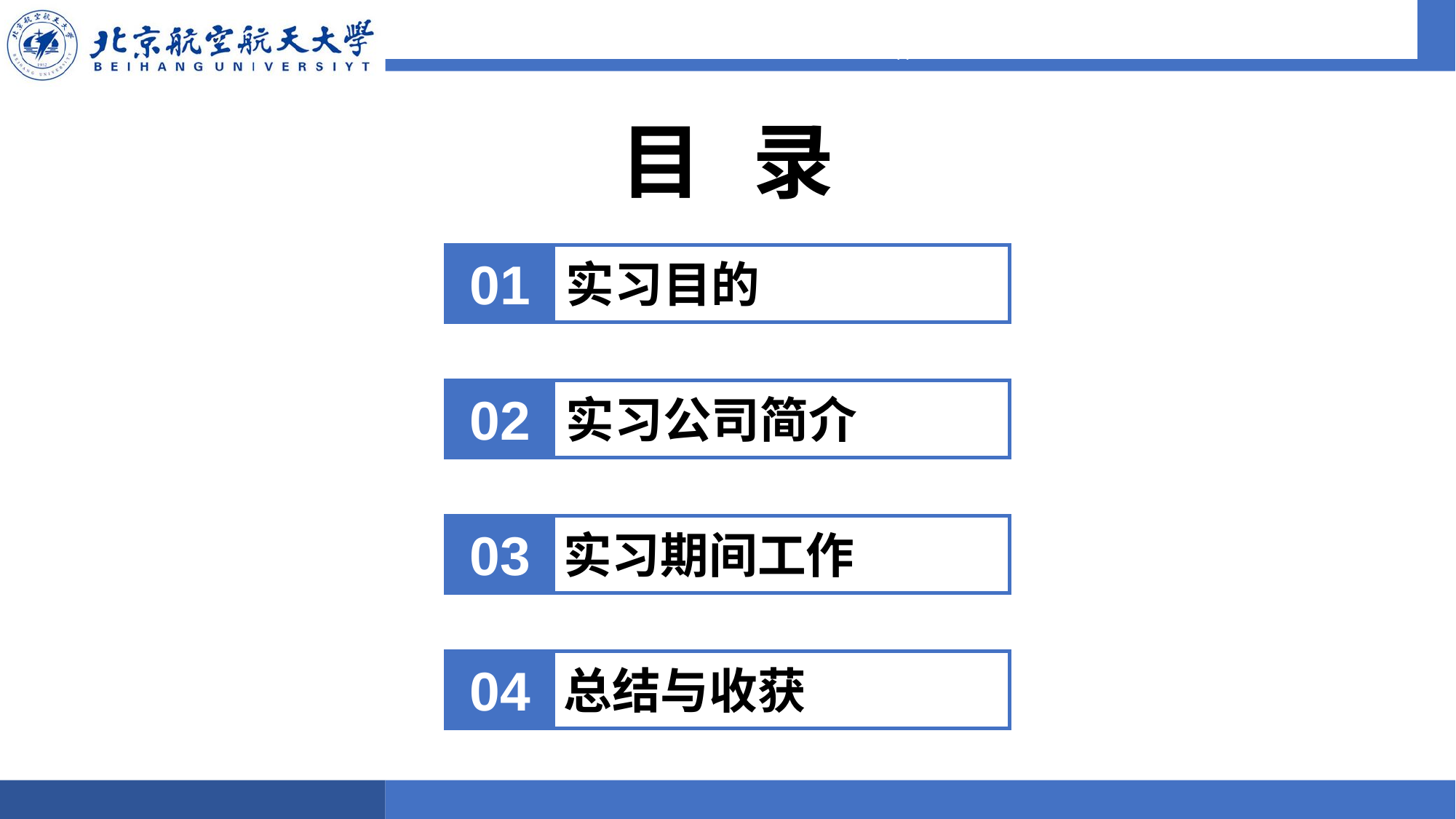

目  录

01
实习目的
02

实习公司简介
03

实习期间工作
04

总结与收获